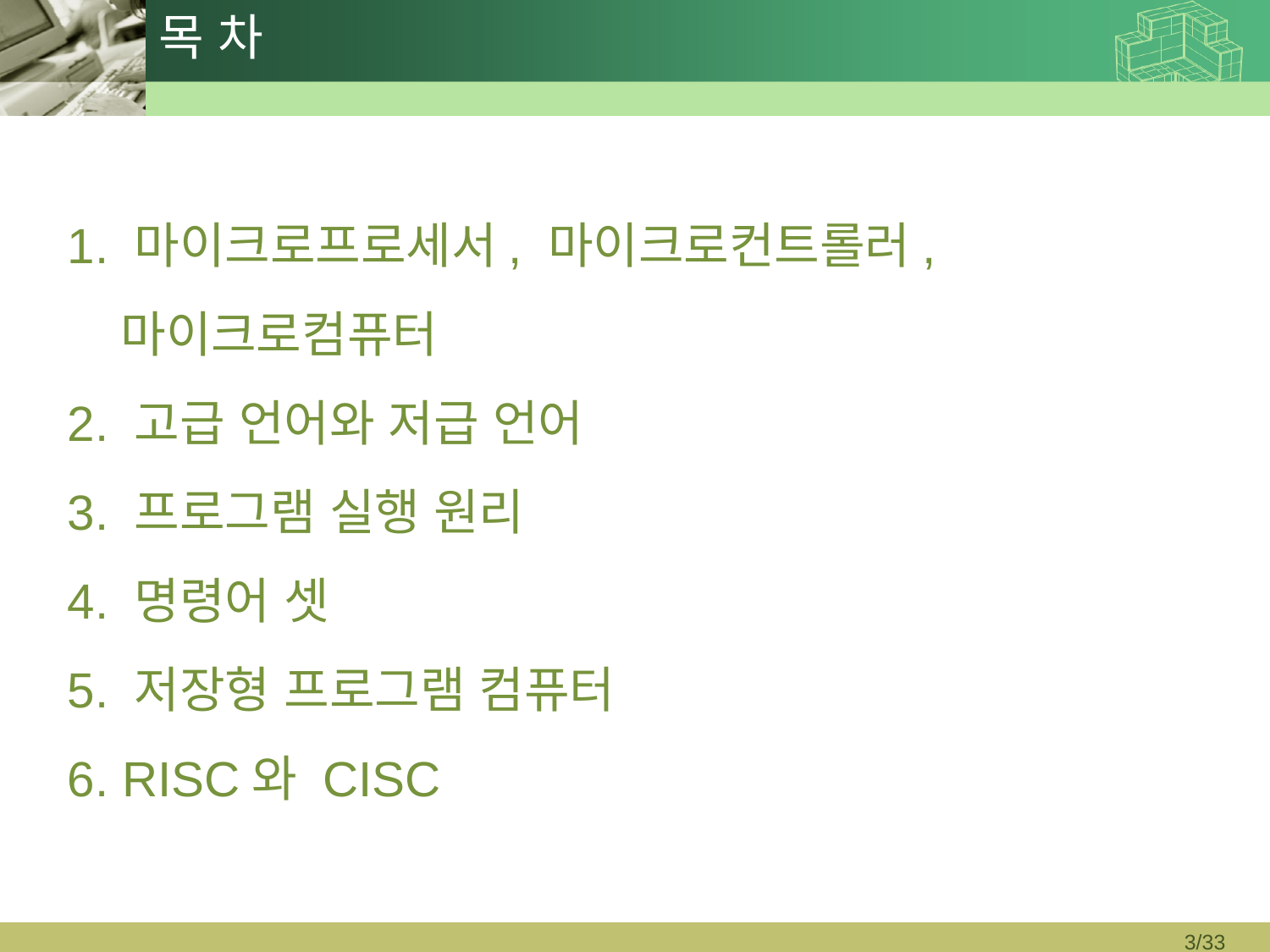

# 목 차
1. 마이크로프로세서, 마이크로컨트롤러,
   마이크로컴퓨터
2. 고급 언어와 저급 언어
3. 프로그램 실행 원리
4. 명령어 셋
5. 저장형 프로그램 컴퓨터
6. RISC와 CISC